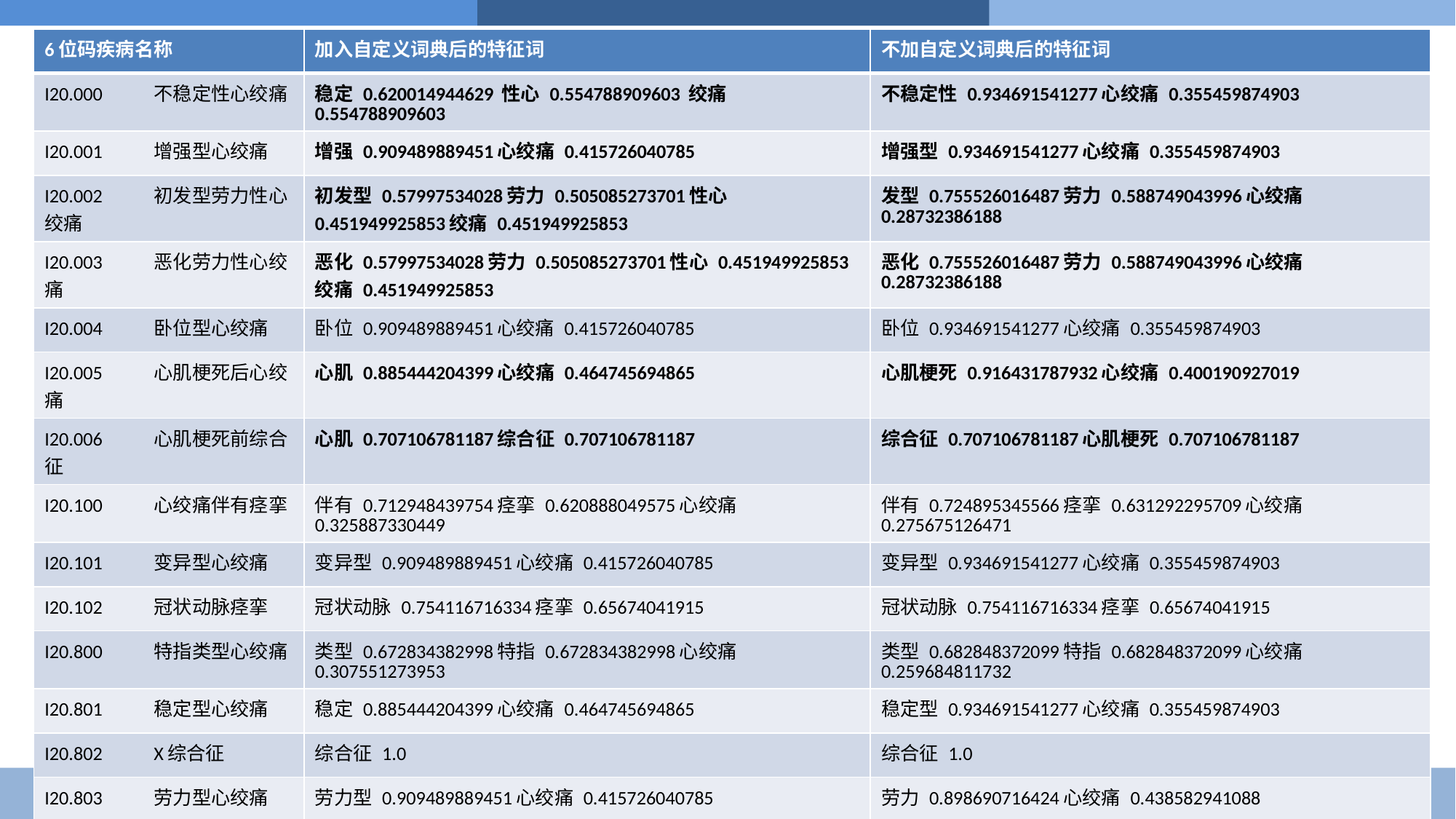

| 6位码疾病名称 | 加入自定义词典后的特征词 | 不加自定义词典后的特征词 |
| --- | --- | --- |
| I20.000 不稳定性心绞痛 | 稳定 0.620014944629 性心 0.554788909603 绞痛 0.554788909603 | 不稳定性 0.934691541277心绞痛 0.355459874903 |
| I20.001 增强型心绞痛 | 增强 0.909489889451心绞痛 0.415726040785 | 增强型 0.934691541277心绞痛 0.355459874903 |
| I20.002 初发型劳力性心绞痛 | 初发型 0.57997534028劳力 0.505085273701性心 0.451949925853绞痛 0.451949925853 | 发型 0.755526016487劳力 0.588749043996心绞痛 0.28732386188 |
| I20.003 恶化劳力性心绞痛 | 恶化 0.57997534028劳力 0.505085273701性心 0.451949925853绞痛 0.451949925853 | 恶化 0.755526016487劳力 0.588749043996心绞痛 0.28732386188 |
| I20.004 卧位型心绞痛 | 卧位 0.909489889451心绞痛 0.415726040785 | 卧位 0.934691541277心绞痛 0.355459874903 |
| I20.005 心肌梗死后心绞痛 | 心肌 0.885444204399心绞痛 0.464745694865 | 心肌梗死 0.916431787932心绞痛 0.400190927019 |
| I20.006 心肌梗死前综合征 | 心肌 0.707106781187综合征 0.707106781187 | 综合征 0.707106781187心肌梗死 0.707106781187 |
| I20.100 心绞痛伴有痉挛 | 伴有 0.712948439754痉挛 0.620888049575心绞痛 0.325887330449 | 伴有 0.724895345566痉挛 0.631292295709心绞痛 0.275675126471 |
| I20.101 变异型心绞痛 | 变异型 0.909489889451心绞痛 0.415726040785 | 变异型 0.934691541277心绞痛 0.355459874903 |
| I20.102 冠状动脉痉挛 | 冠状动脉 0.754116716334痉挛 0.65674041915 | 冠状动脉 0.754116716334痉挛 0.65674041915 |
| I20.800 特指类型心绞痛 | 类型 0.672834382998特指 0.672834382998心绞痛 0.307551273953 | 类型 0.682848372099特指 0.682848372099心绞痛 0.259684811732 |
| I20.801 稳定型心绞痛 | 稳定 0.885444204399心绞痛 0.464745694865 | 稳定型 0.934691541277心绞痛 0.355459874903 |
| I20.802 X综合征 | 综合征 1.0 | 综合征 1.0 |
| I20.803 劳力型心绞痛 | 劳力型 0.909489889451心绞痛 0.415726040785 | 劳力 0.898690716424心绞痛 0.438582941088 |
| I20.804 混合型心绞痛 | 混合型 0.909489889451心绞痛 0.415726040785 | 混合型 0.934691541277心绞痛 0.355459874903 |
| I20.900 心绞痛 | 心绞痛 1.0 | 心绞痛 1.0 |